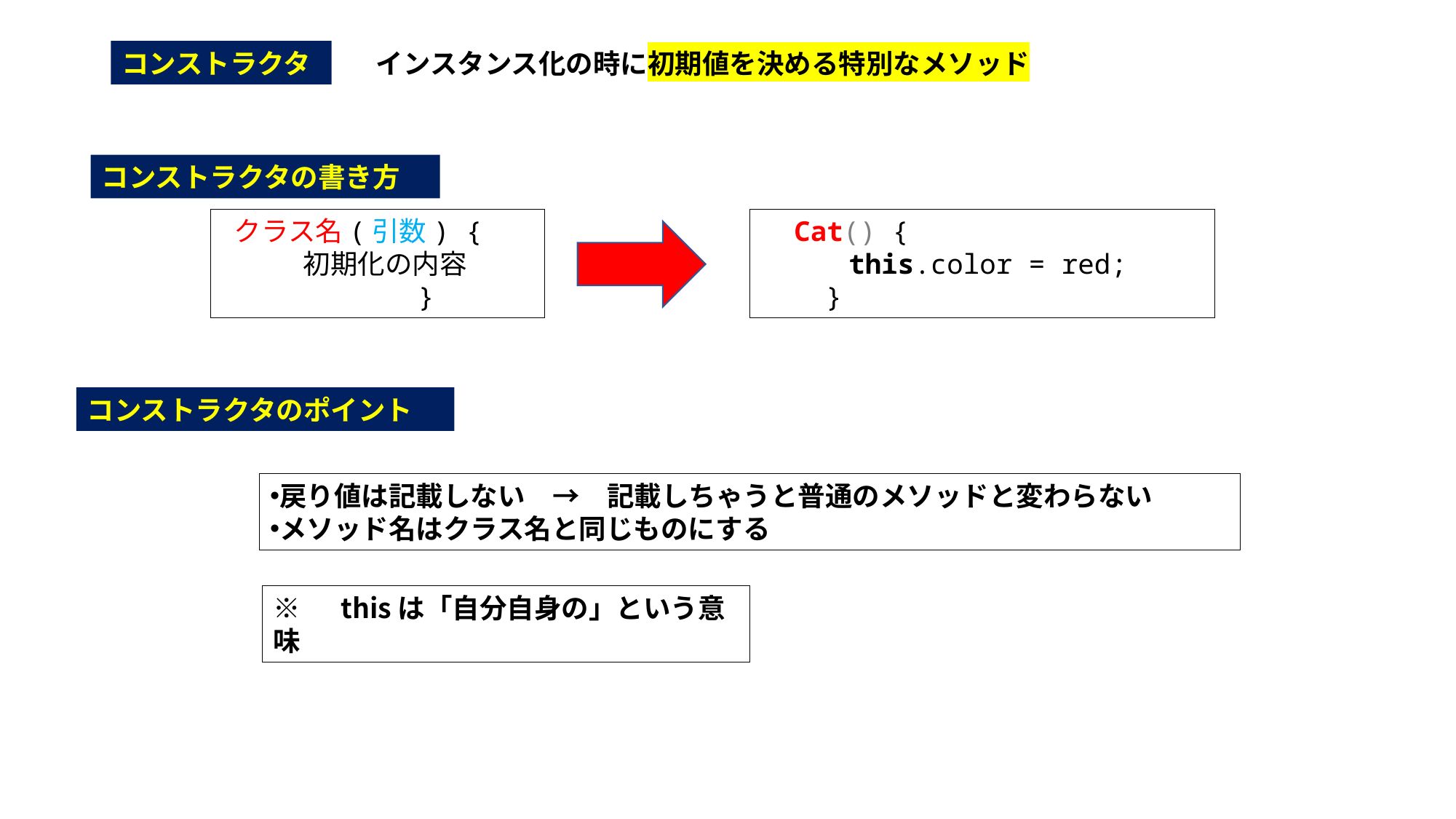

コンストラクタ
インスタンス化の時に初期値を決める特別なメソッド
コンストラクタの書き方
 クラス名(引数) {
　　　初期化の内容
            }
　Cat() {
　　　this.color = red;
    }

コンストラクタのポイント
戻り値は記載しない　→　記載しちゃうと普通のメソッドと変わらない
メソッド名はクラス名と同じものにする
※　thisは「自分自身の」という意味